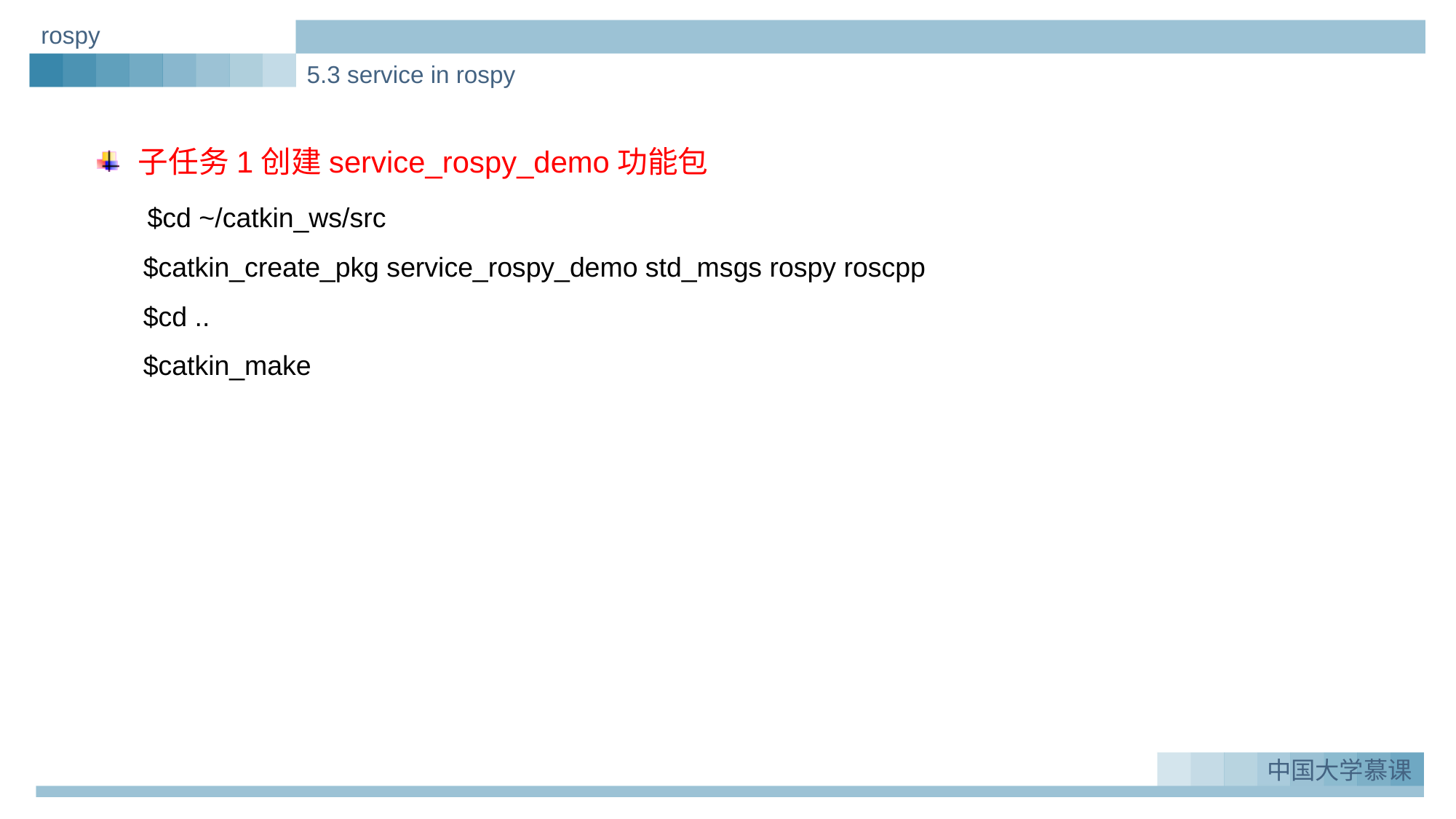

rospy
5.3 service in rospy
子任务1创建service_rospy_demo功能包
      $cd ~/catkin_ws/src
      $catkin_create_pkg service_rospy_demo std_msgs rospy roscpp
      $cd ..
      $catkin_make
实例一：Greeting_demo
1.
中国大学慕课